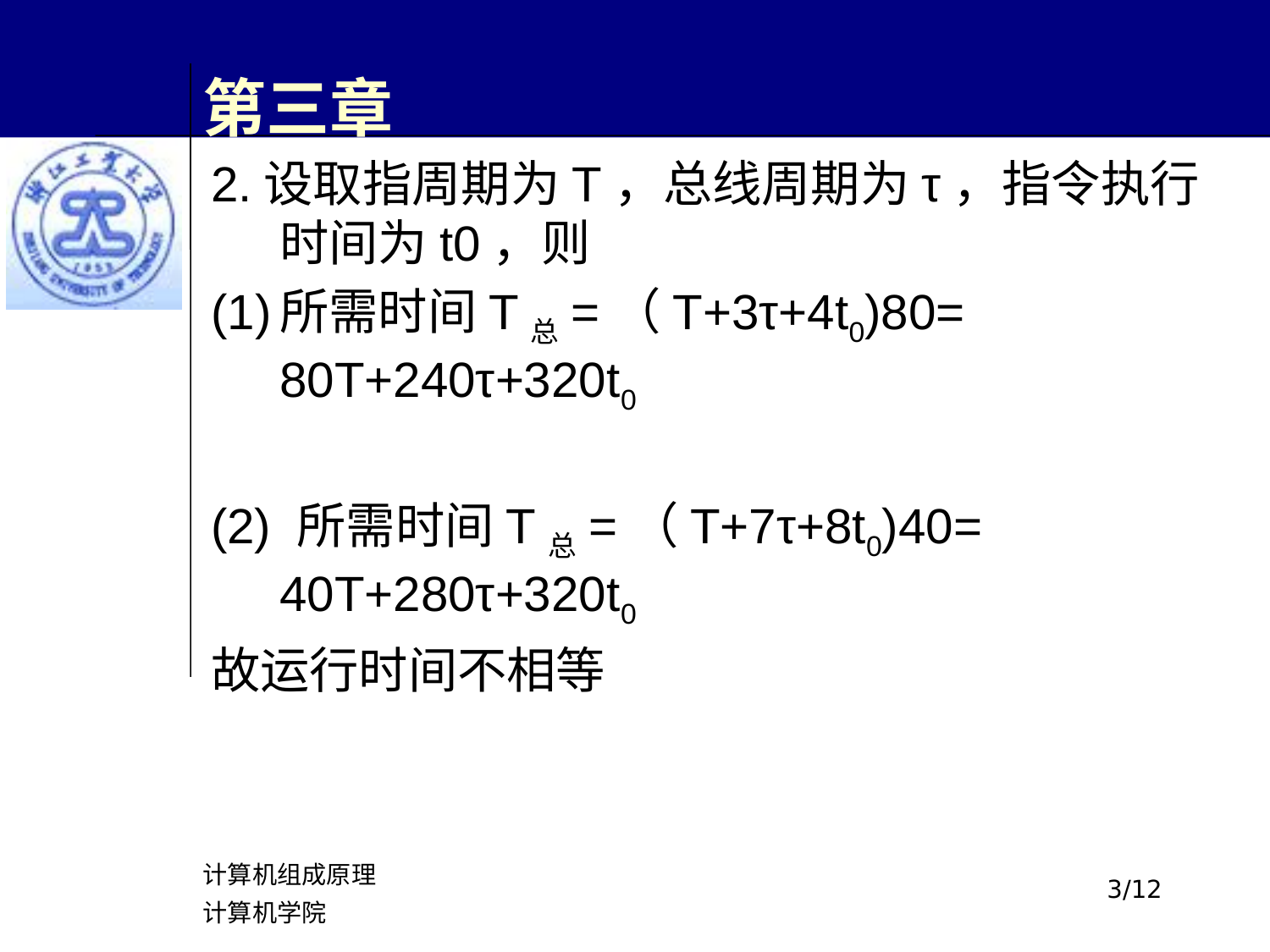

# 第三章
2.设取指周期为T，总线周期为τ，指令执行时间为t0，则
所需时间T总=（T+3τ+4t0)80= 80T+240τ+320t0

(2) 所需时间T总=（T+7τ+8t0)40= 40T+280τ+320t0
故运行时间不相等

计算机组成原理
计算机学院

3/12